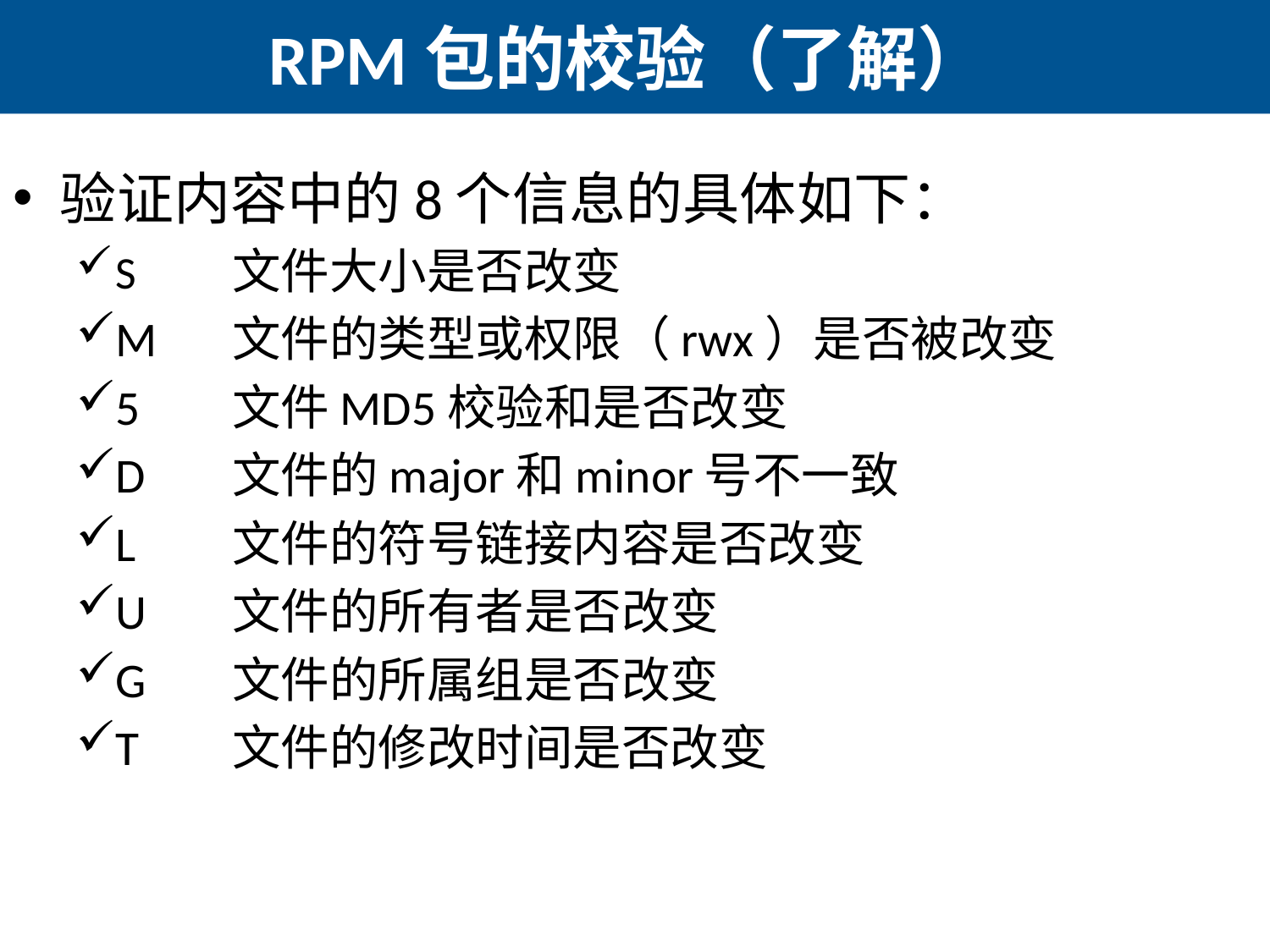

# RPM包的校验（了解）
验证内容中的8个信息的具体如下：
S		文件大小是否改变
M	文件的类型或权限（rwx）是否被改变
5	文件MD5校验和是否改变
D 	文件的major和minor号不一致
L		文件的符号链接内容是否改变
U	文件的所有者是否改变
G	文件的所属组是否改变
T	文件的修改时间是否改变